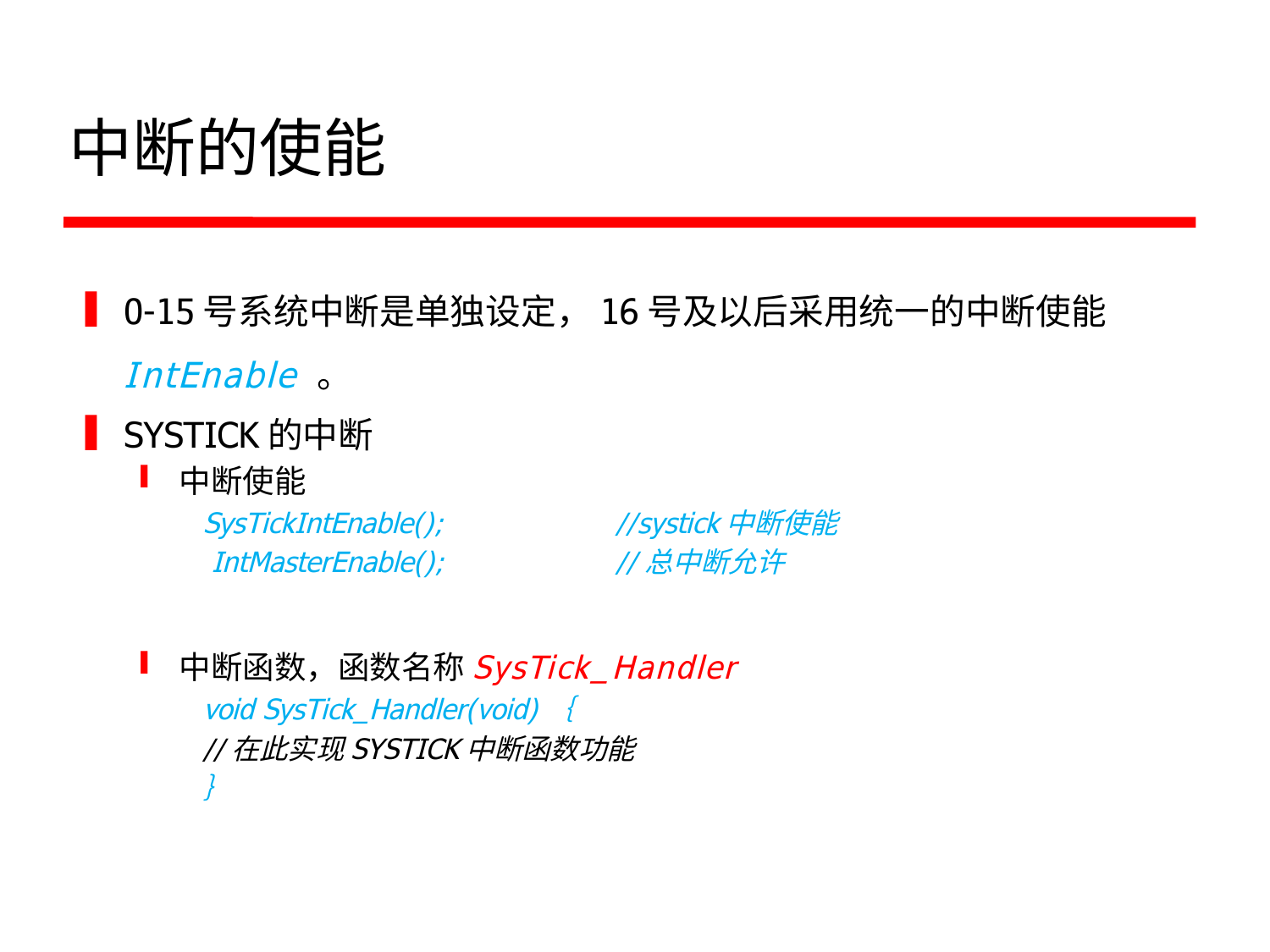

# 中断的使能
0-15号系统中断是单独设定，16号及以后采用统一的中断使能IntEnable 。
SYSTICK的中断
中断使能
SysTickIntEnable();		//systick中断使能
 IntMasterEnable();		//总中断允许

中断函数，函数名称SysTick_Handler
void SysTick_Handler(void)｛
//在此实现SYSTICK中断函数功能
｝